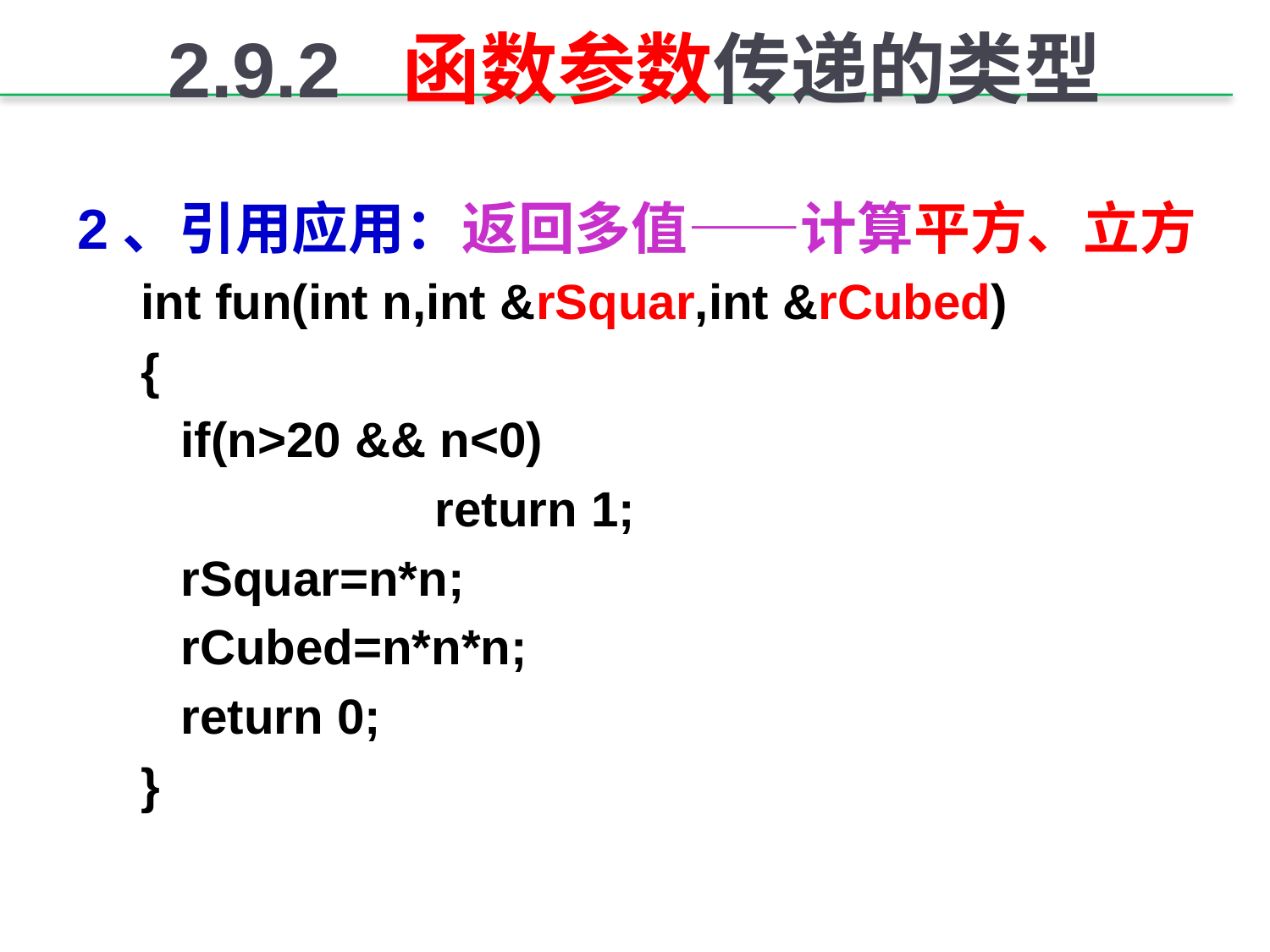

# 2.9.2  函数参数传递的类型
2、引用应用：返回多值——计算平方、立方
int fun(int n,int &rSquar,int &rCubed)
{
	if(n>20 && n<0)
			return 1;
	rSquar=n*n;
	rCubed=n*n*n;
	return 0;
}